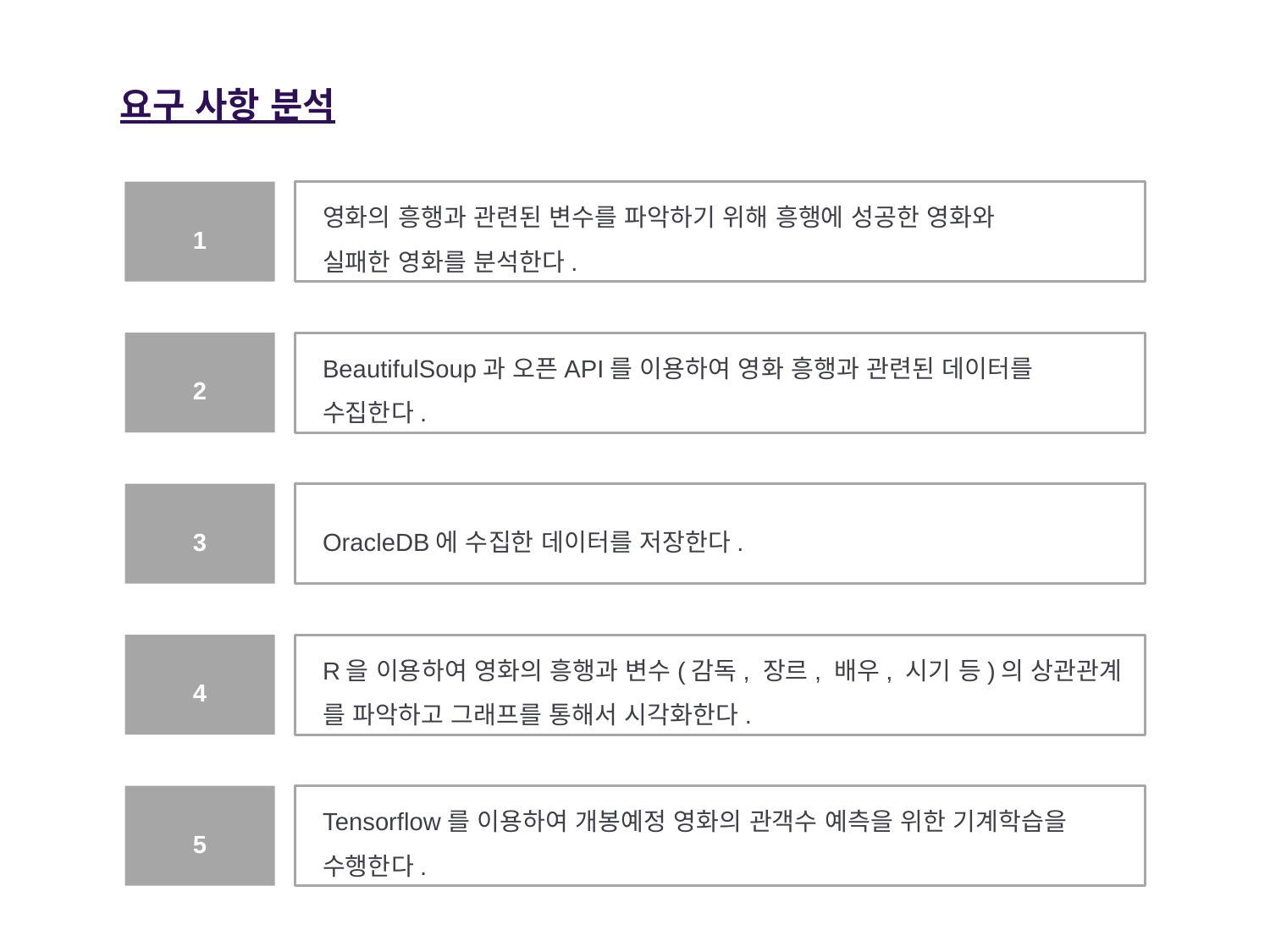

요구 사항 분석
1
영화의 흥행과 관련된 변수를 파악하기 위해 흥행에 성공한 영화와
실패한 영화를 분석한다.
2
BeautifulSoup과 오픈API를 이용하여 영화 흥행과 관련된 데이터를
수집한다.
3
OracleDB에 수집한 데이터를 저장한다.
4
R을 이용하여 영화의 흥행과 변수(감독, 장르, 배우, 시기 등)의 상관관계
를 파악하고 그래프를 통해서 시각화한다.
5
Tensorflow를 이용하여 개봉예정 영화의 관객수 예측을 위한 기계학습을
수행한다.